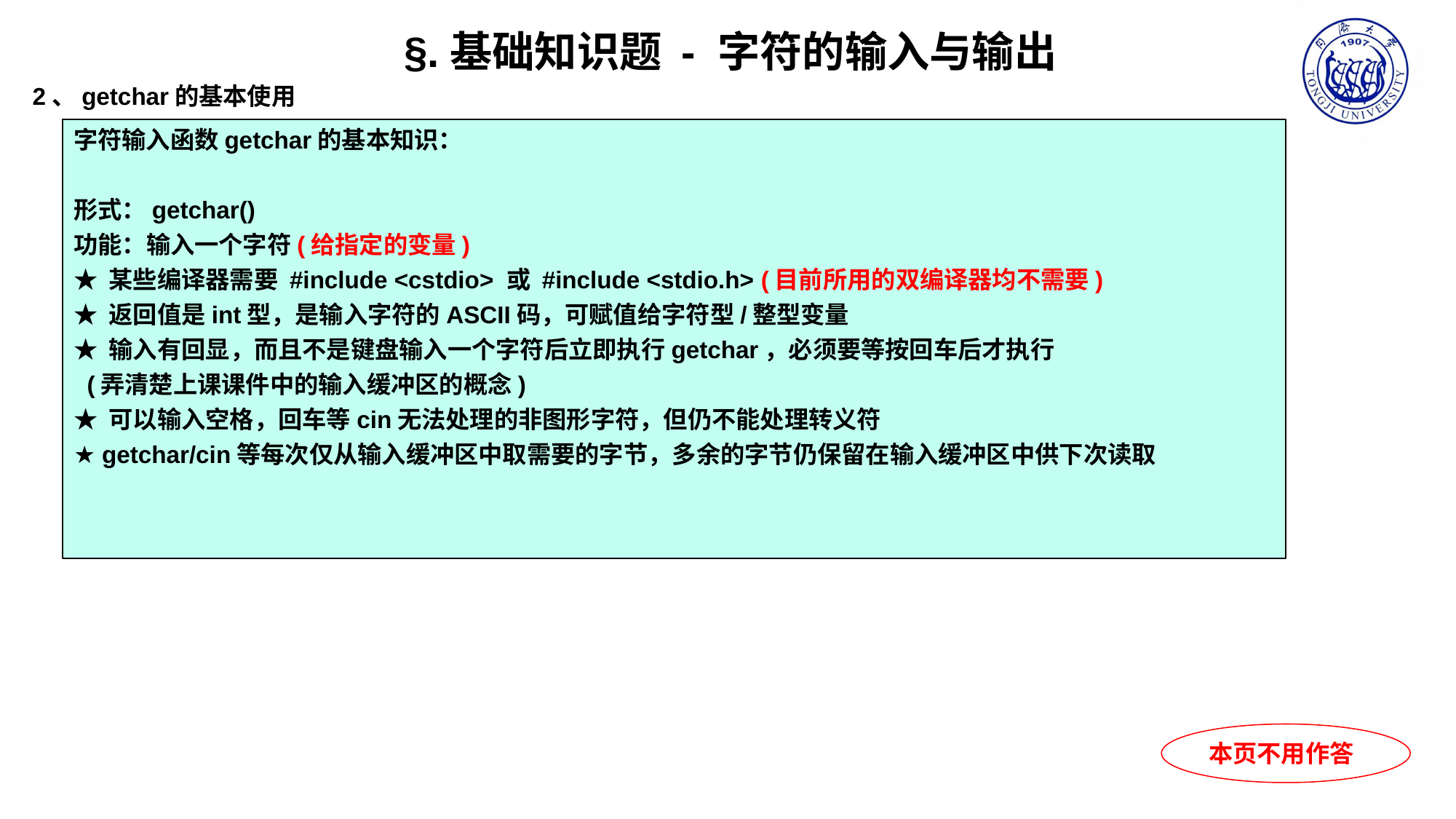

§.基础知识题 - 字符的输入与输出
2、getchar的基本使用
字符输入函数getchar的基本知识：

形式：getchar()
功能：输入一个字符(给指定的变量)
★ 某些编译器需要 #include <cstdio> 或 #include <stdio.h> (目前所用的双编译器均不需要)
★ 返回值是int型，是输入字符的ASCII码，可赋值给字符型/整型变量
★ 输入有回显，而且不是键盘输入一个字符后立即执行getchar，必须要等按回车后才执行
  (弄清楚上课课件中的输入缓冲区的概念)
★ 可以输入空格，回车等cin无法处理的非图形字符，但仍不能处理转义符
★ getchar/cin等每次仅从输入缓冲区中取需要的字节，多余的字节仍保留在输入缓冲区中供下次读取
本页不用作答